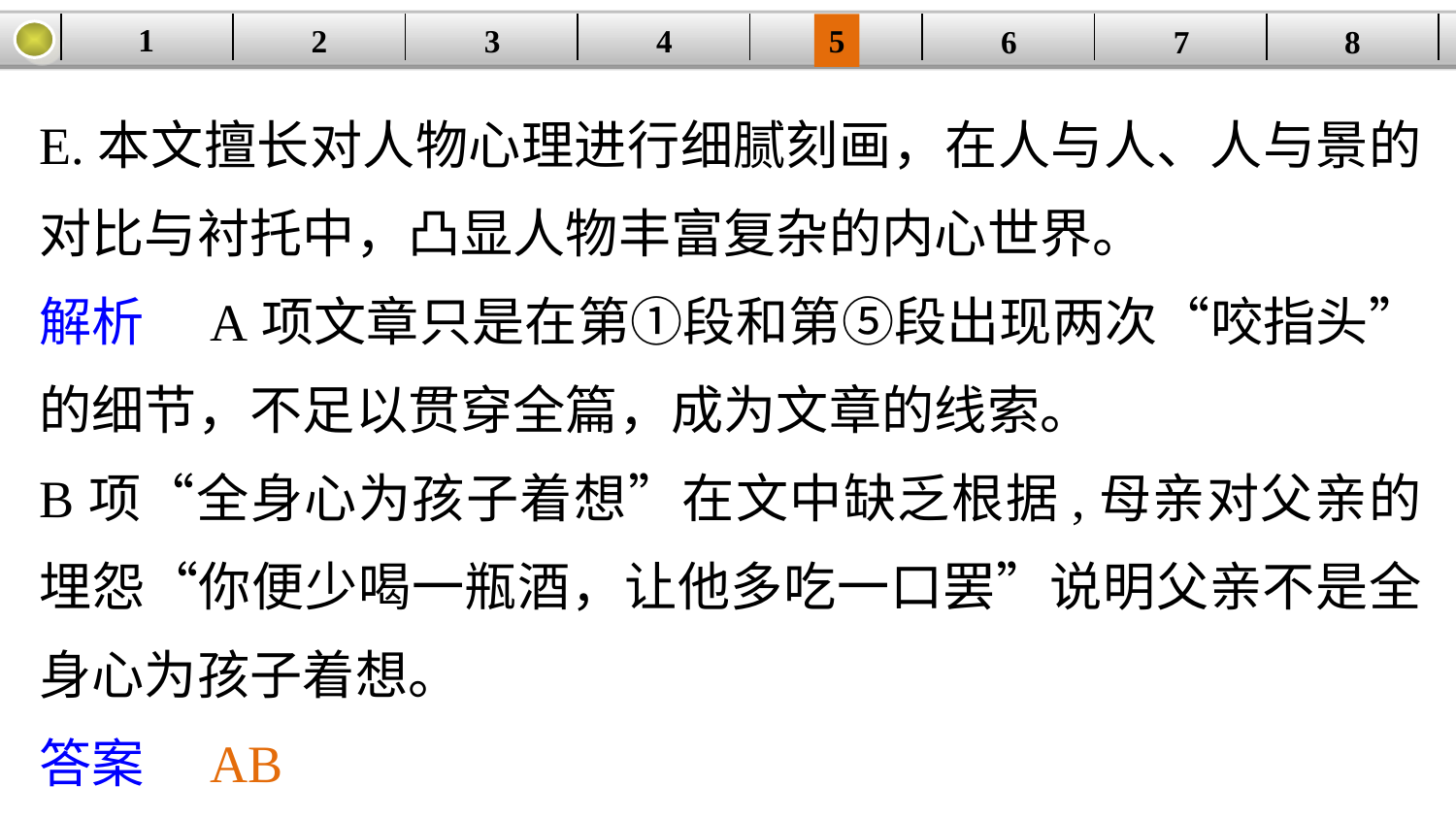

1
2
3
4
|  |  |  |  |  |  |  |  |
| --- | --- | --- | --- | --- | --- | --- | --- |
5
6
7
8

E.本文擅长对人物心理进行细腻刻画，在人与人、人与景的对比与衬托中，凸显人物丰富复杂的内心世界。
解析　A项文章只是在第①段和第⑤段出现两次“咬指头”的细节，不足以贯穿全篇，成为文章的线索。
B项“全身心为孩子着想”在文中缺乏根据,母亲对父亲的埋怨“你便少喝一瓶酒，让他多吃一口罢”说明父亲不是全身心为孩子着想。
答案　AB